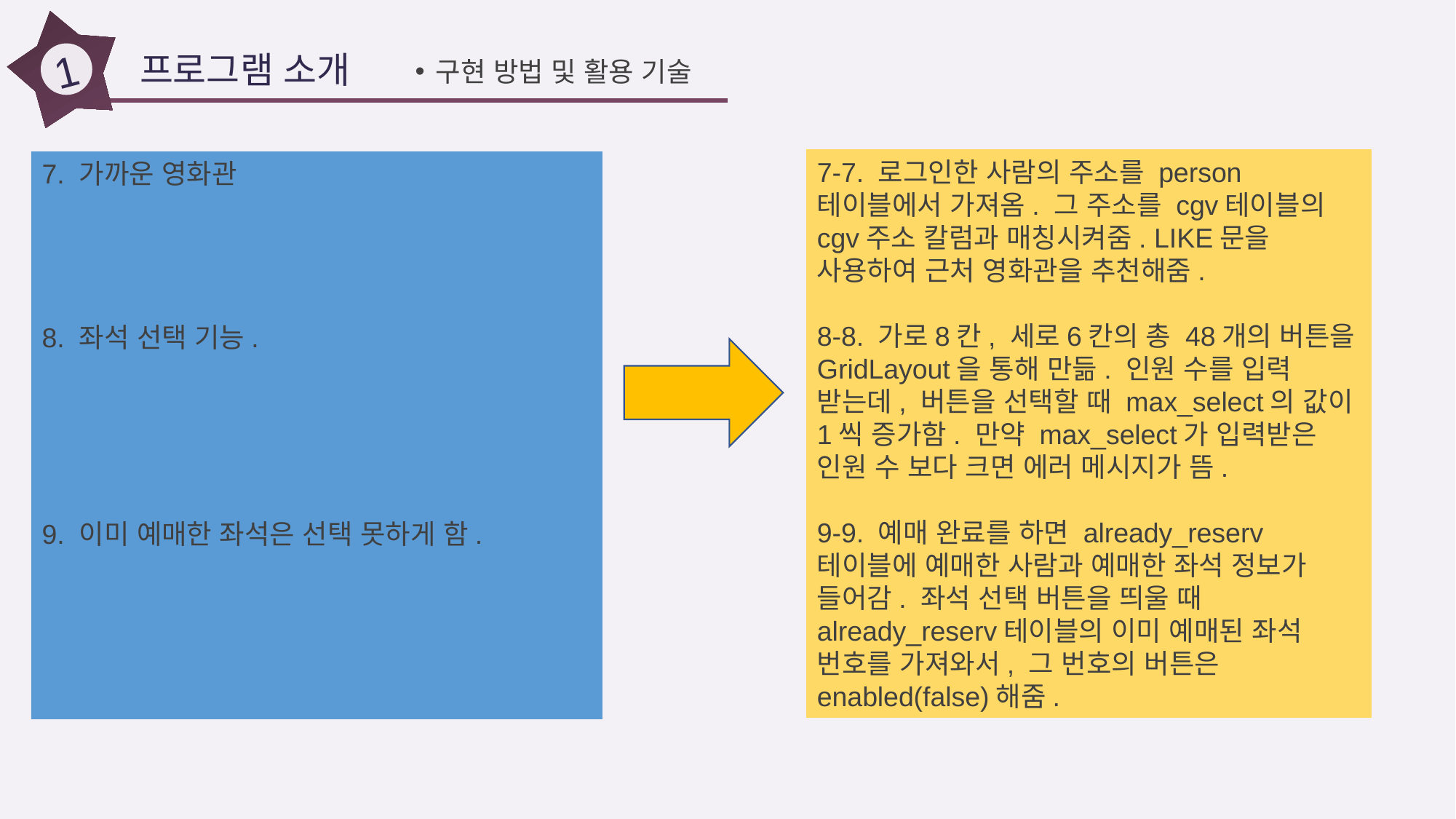

1
프로그램 소개
구현 방법 및 활용 기술
7-7. 로그인한 사람의 주소를 person테이블에서 가져옴. 그 주소를 cgv테이블의 cgv주소 칼럼과 매칭시켜줌. LIKE문을 사용하여 근처 영화관을 추천해줌.

8-8. 가로8칸, 세로6칸의 총 48개의 버튼을 GridLayout을 통해 만듦. 인원 수를 입력 받는데, 버튼을 선택할 때 max_select의 값이 1씩 증가함. 만약 max_select가 입력받은 인원 수 보다 크면 에러 메시지가 뜸.

9-9. 예매 완료를 하면 already_reserv 테이블에 예매한 사람과 예매한 좌석 정보가 들어감. 좌석 선택 버튼을 띄울 때 already_reserv테이블의 이미 예매된 좌석 번호를 가져와서, 그 번호의 버튼은 enabled(false)해줌.
7. 가까운 영화관

8. 좌석 선택 기능.

9. 이미 예매한 좌석은 선택 못하게 함.